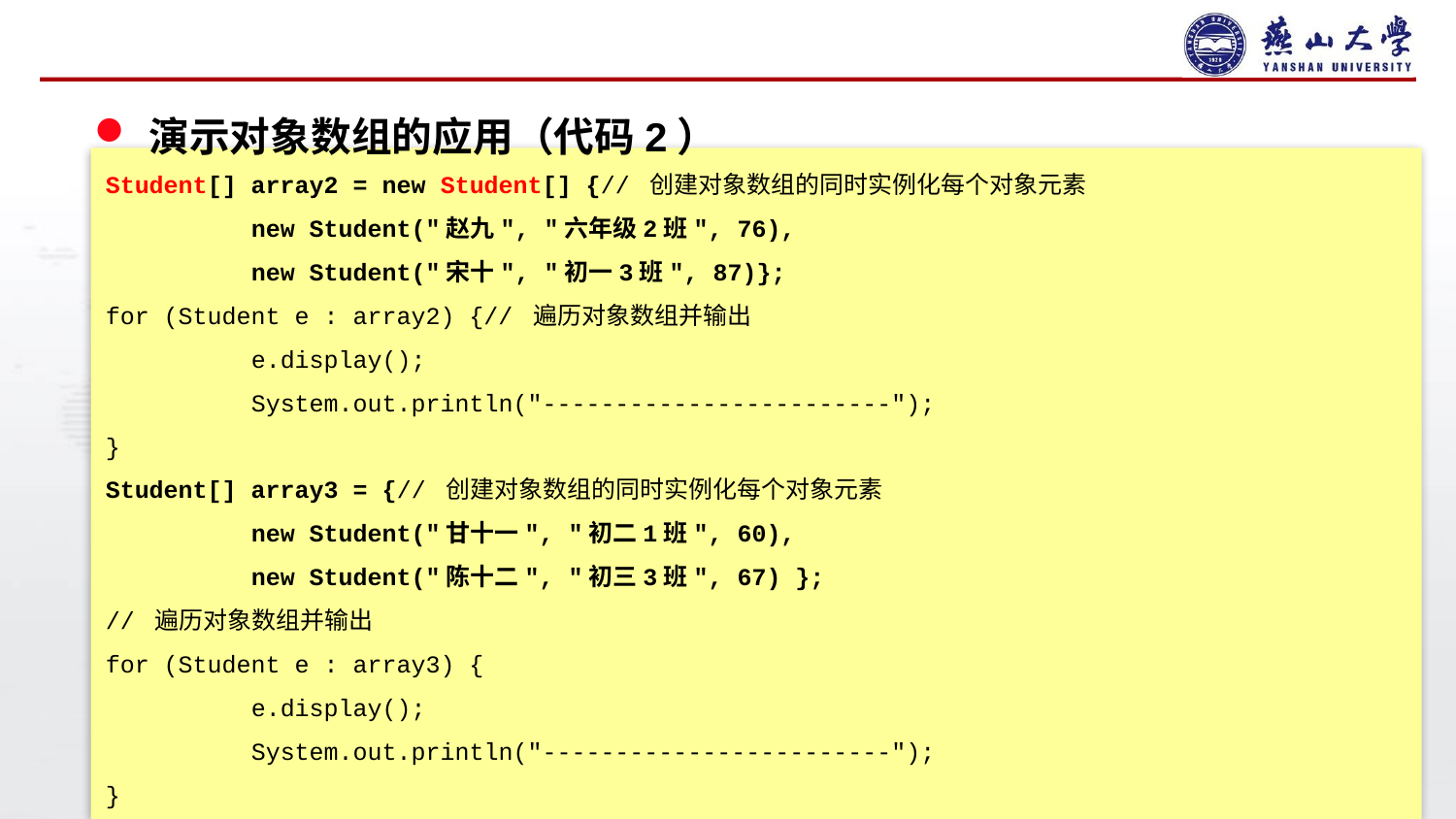

#
演示对象数组的应用（代码2）
Student[] array2 = new Student[] {// 创建对象数组的同时实例化每个对象元素
	new Student("赵九", "六年级2班", 76),
	new Student("宋十", "初一3班", 87)};
for (Student e : array2) {// 遍历对象数组并输出
	e.display();
	System.out.println("------------------------");
}
Student[] array3 = {// 创建对象数组的同时实例化每个对象元素
	new Student("甘十一", "初二1班", 60),
	new Student("陈十二", "初三3班", 67) };
// 遍历对象数组并输出
for (Student e : array3) {
	e.display();
	System.out.println("------------------------");
}